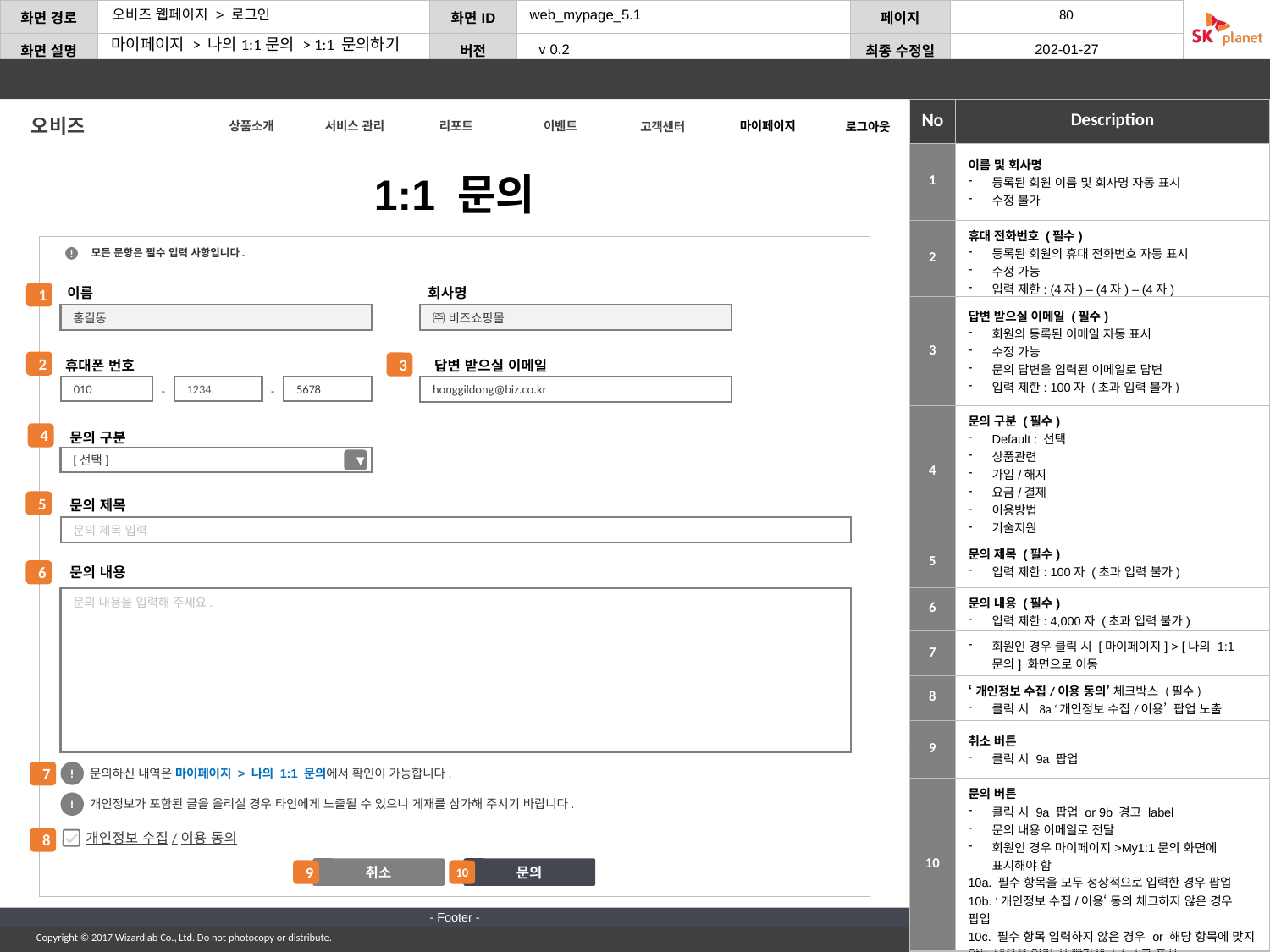

web_mypage_5.1
마이페이지 > 나의1:1문의 > 1:1 문의하기

오비즈
상품소개
서비스 관리
리포트
이벤트
마이페이지
고객센터
로그아웃
| 1 | 이름 및 회사명 등록된 회원 이름 및 회사명 자동 표시 수정 불가 |
| --- | --- |
| 2 | 휴대 전화번호 (필수) 등록된 회원의 휴대 전화번호 자동 표시 수정 가능 입력 제한: (4자) – (4자) – (4자) |
| 3 | 답변 받으실 이메일 (필수) 회원의 등록된 이메일 자동 표시 수정 가능 문의 답변을 입력된 이메일로 답변 입력 제한: 100자 (초과 입력 불가) |
| 4 | 문의 구분 (필수) Default : 선택 상품관련 가입/해지 요금/결제 이용방법 기술지원 기타 |
| 5 | 문의 제목 (필수) 입력 제한: 100자 (초과 입력 불가) |
| 6 | 문의 내용 (필수) 입력 제한: 4,000자 (초과 입력 불가) |
| 7 | 회원인 경우 클릭 시 [마이페이지] > [나의 1:1문의] 화면으로 이동 |
| 8 | ‘개인정보 수집/이용 동의’ 체크박스 (필수) 클릭 시 8a ‘개인정보 수집/이용’ 팝업 노출 |
| 9 | 취소 버튼 클릭 시 9a 팝업 |
| 10 | 문의 버튼 클릭 시 9a 팝업 or 9b 경고 label 문의 내용 이메일로 전달 회원인 경우 마이페이지>My1:1문의 화면에 표시해야 함 10a. 필수 항목을 모두 정상적으로 입력한 경우 팝업 10b. ‘개인정보 수집/이용‘ 동의 체크하지 않은 경우 팝업 10c. 필수 항목 입력하지 않은 경우 or 해당 항목에 맞지 않는 내용을 입력 시 빨간색 label로 표시 |
1:1 문의

모든 문항은 필수 입력 사항입니다.
!
이름
홍길동
회사명
㈜ 비즈쇼핑몰
1
휴대폰 번호
010
1234
5678
-
-
답변 받으실 이메일
honggildong@biz.co.kr
2
3
문의 구분
[선택]
▼
4
문의 제목
문의 제목 입력
5
문의 내용
문의 내용을 입력해 주세요.
6
문의하신 내역은 마이페이지 > 나의 1:1 문의에서 확인이 가능합니다.
!
7
개인정보가 포함된 글을 올리실 경우 타인에게 노출될 수 있으니 게재를 삼가해 주시기 바랍니다.
!
개인정보 수집/이용 동의
8

취소
문의
9
10
- Footer -